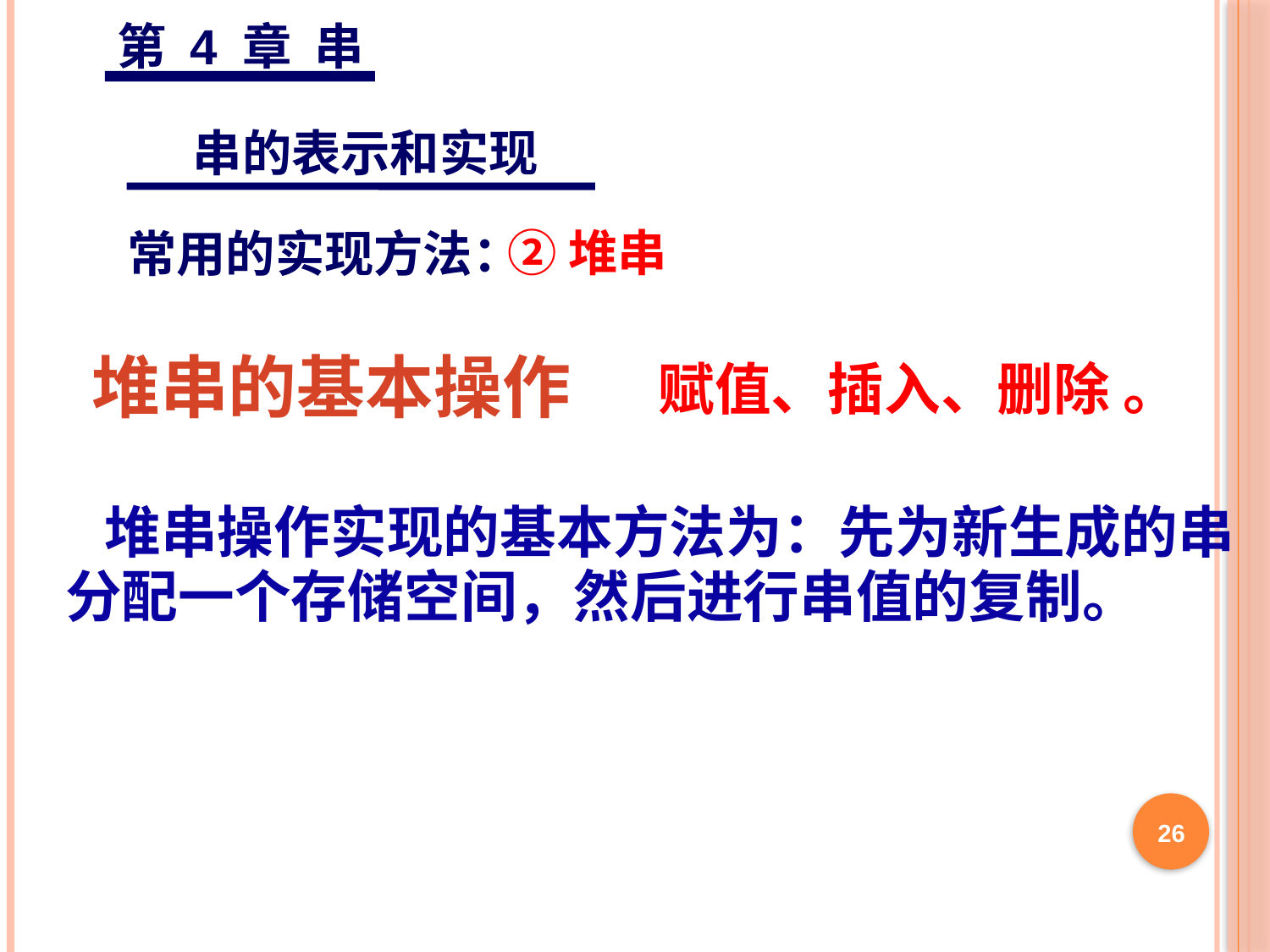

第 4 章  串

   串的表示和实现

②堆串
常用的实现方法：
堆串的基本操作
  赋值、插入、删除 。
  堆串操作实现的基本方法为：先为新生成的串分配一个存储空间，然后进行串值的复制。
26